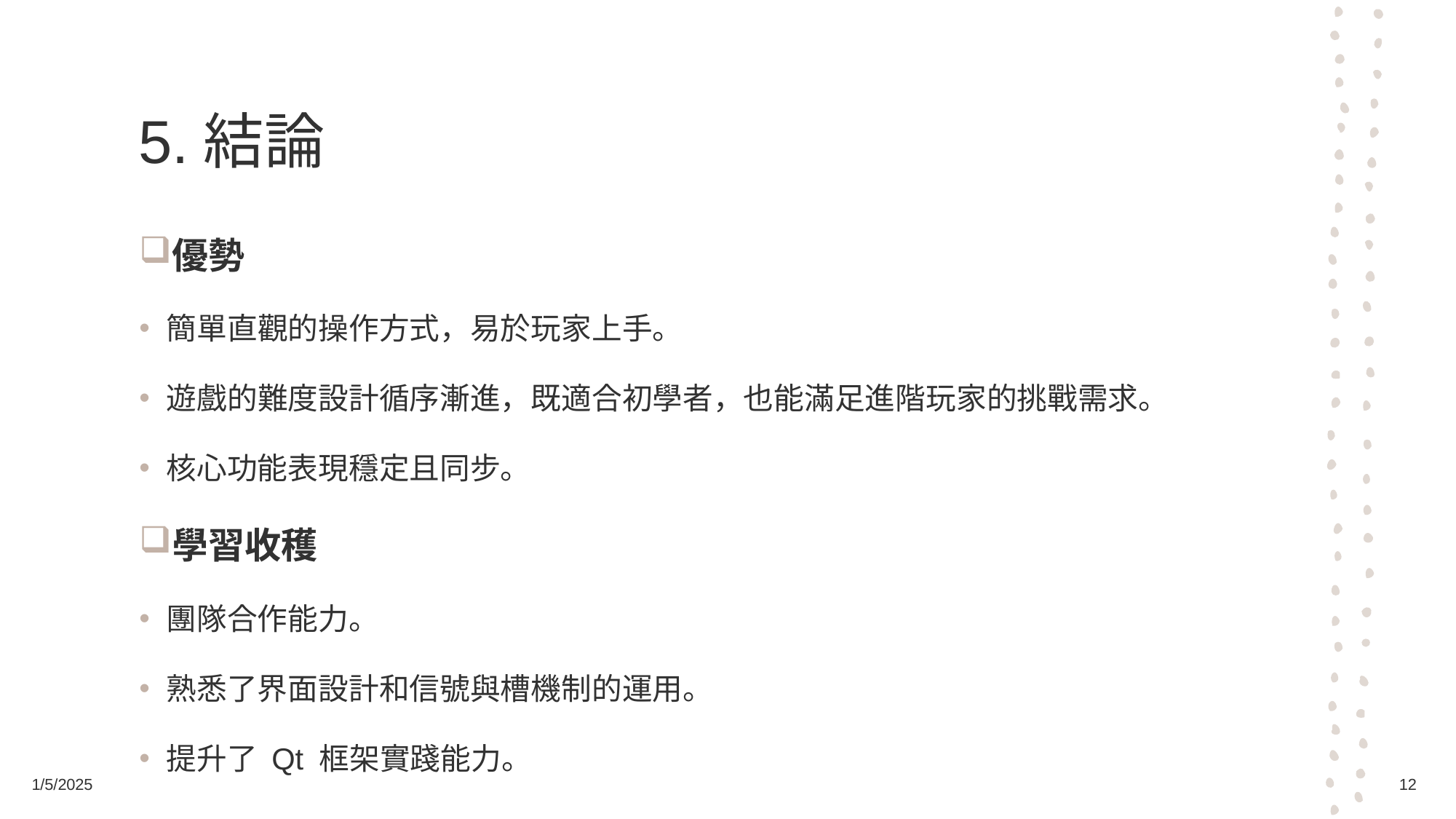

# 5.結論
優勢
簡單直觀的操作方式，易於玩家上手。
遊戲的難度設計循序漸進，既適合初學者，也能滿足進階玩家的挑戰需求。
核心功能表現穩定且同步。
學習收穫
團隊合作能力。
熟悉了界面設計和信號與槽機制的運用。
提升了 Qt 框架實踐能力。

1/5/2025
12